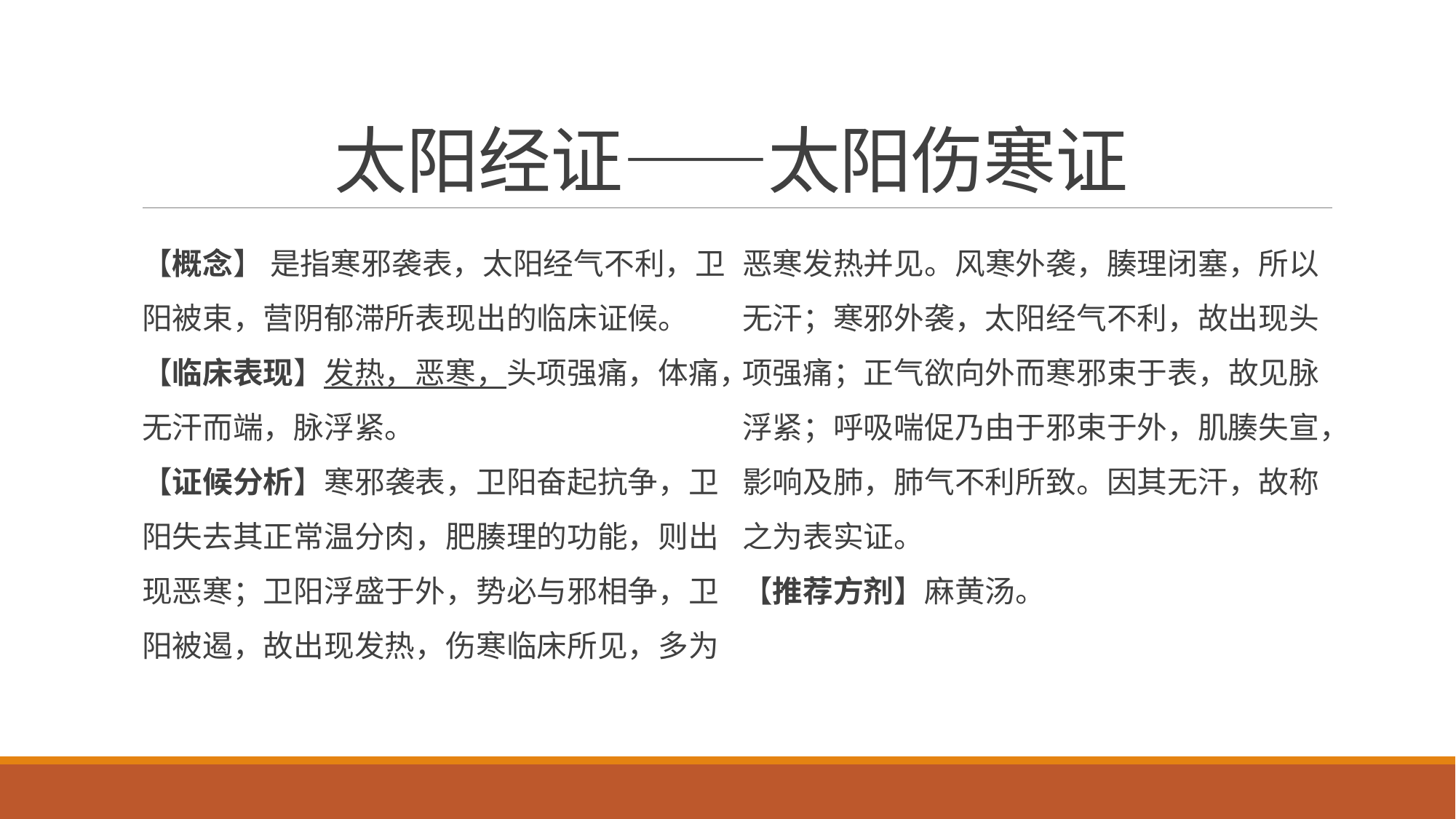

# 太阳经证——太阳伤寒证
【概念】 是指寒邪袭表，太阳经气不利，卫阳被束，营阴郁滞所表现出的临床证候。
【临床表现】发热，恶寒，头项强痛，体痛，无汗而端，脉浮紧。
【证候分析】寒邪袭表，卫阳奋起抗争，卫阳失去其正常温分肉，肥腠理的功能，则出现恶寒；卫阳浮盛于外，势必与邪相争，卫阳被遏，故出现发热，伤寒临床所见，多为恶寒发热并见。风寒外袭，腠理闭塞，所以无汗；寒邪外袭，太阳经气不利，故出现头项强痛；正气欲向外而寒邪束于表，故见脉浮紧；呼吸喘促乃由于邪束于外，肌腠失宣，影响及肺，肺气不利所致。因其无汗，故称之为表实证。
【推荐方剂】麻黄汤。